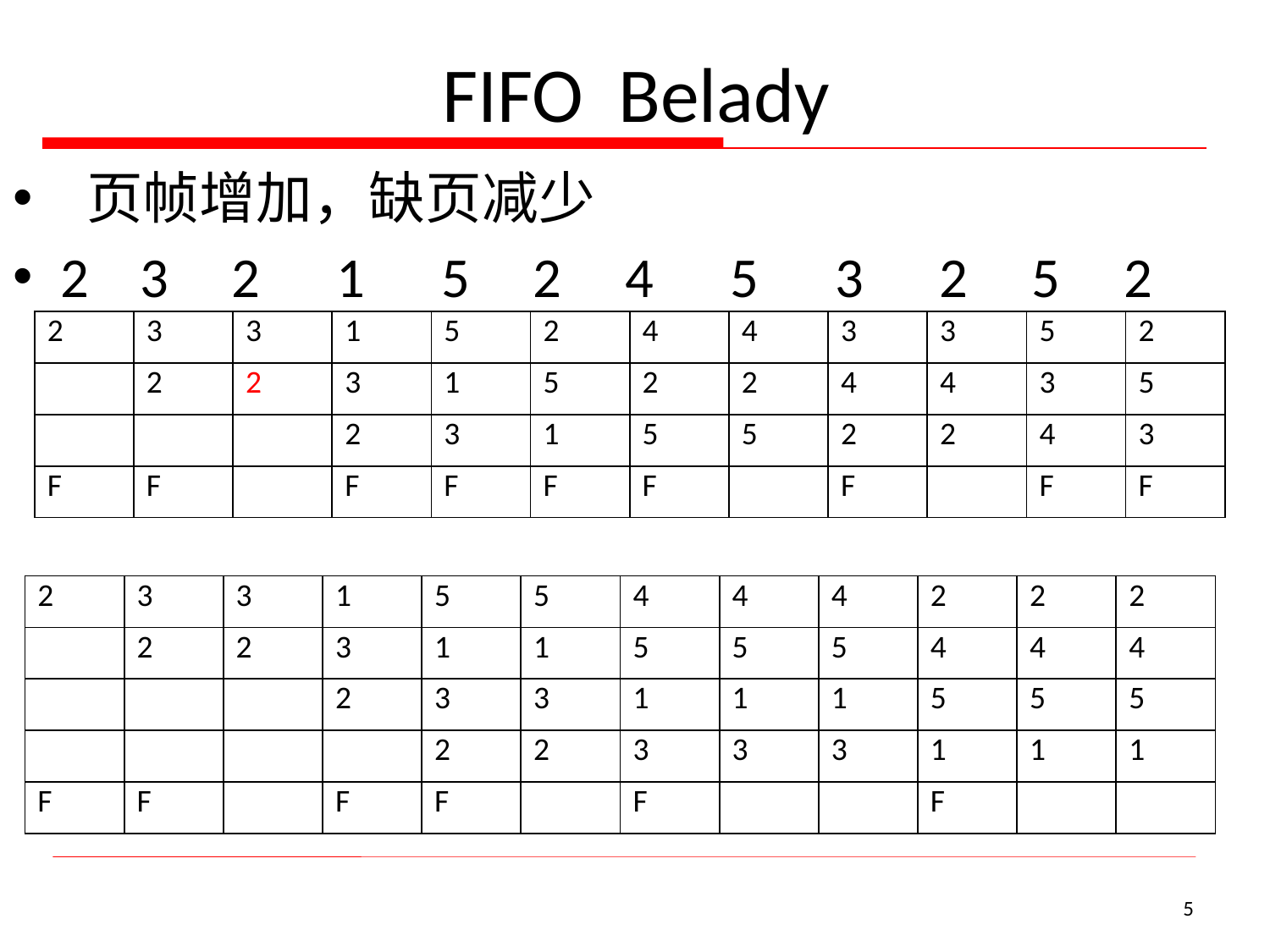

# FIFO  Belady
 页帧增加，缺页减少
2    3     2      1      5     2     4      5      3      2     5     2
| 2 | 3 | 3 | 1 | 5 | 2 | 4 | 4 | 3 | 3 | 5 | 2 |
| --- | --- | --- | --- | --- | --- | --- | --- | --- | --- | --- | --- |
|  | 2 | 2 | 3 | 1 | 5 | 2 | 2 | 4 | 4 | 3 | 5 |
|  |  |  | 2 | 3 | 1 | 5 | 5 | 2 | 2 | 4 | 3 |
| F | F |  | F | F | F | F |  | F |  | F | F |
| 2 | 3 | 3 | 1 | 5 | 5 | 4 | 4 | 4 | 2 | 2 | 2 |
| --- | --- | --- | --- | --- | --- | --- | --- | --- | --- | --- | --- |
|  | 2 | 2 | 3 | 1 | 1 | 5 | 5 | 5 | 4 | 4 | 4 |
|  |  |  | 2 | 3 | 3 | 1 | 1 | 1 | 5 | 5 | 5 |
|  |  |  |  | 2 | 2 | 3 | 3 | 3 | 1 | 1 | 1 |
| F | F |  | F | F |  | F |  |  | F |  |  |
5